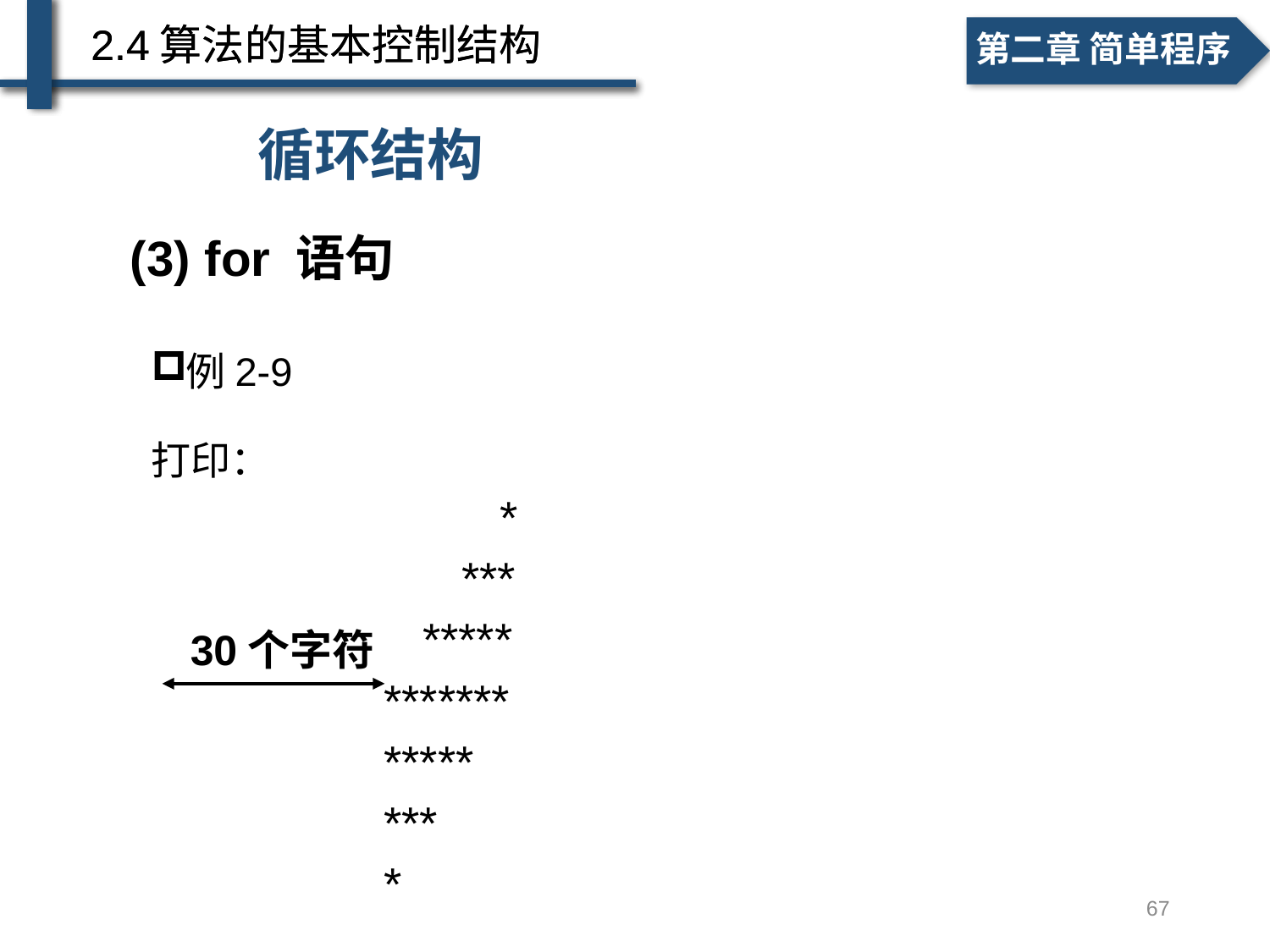

2.4算法的基本控制结构
2.4算法的基本控制结构
一、个人简介
二、学术成绩
一、个人简介

第二章 简单程序
# 例2-8

循环结构
(3) for 语句
例2-9
打印：
                           *
                        ***
                     *****
                  *******
                  *****
                  ***
                  *
30个字符
67